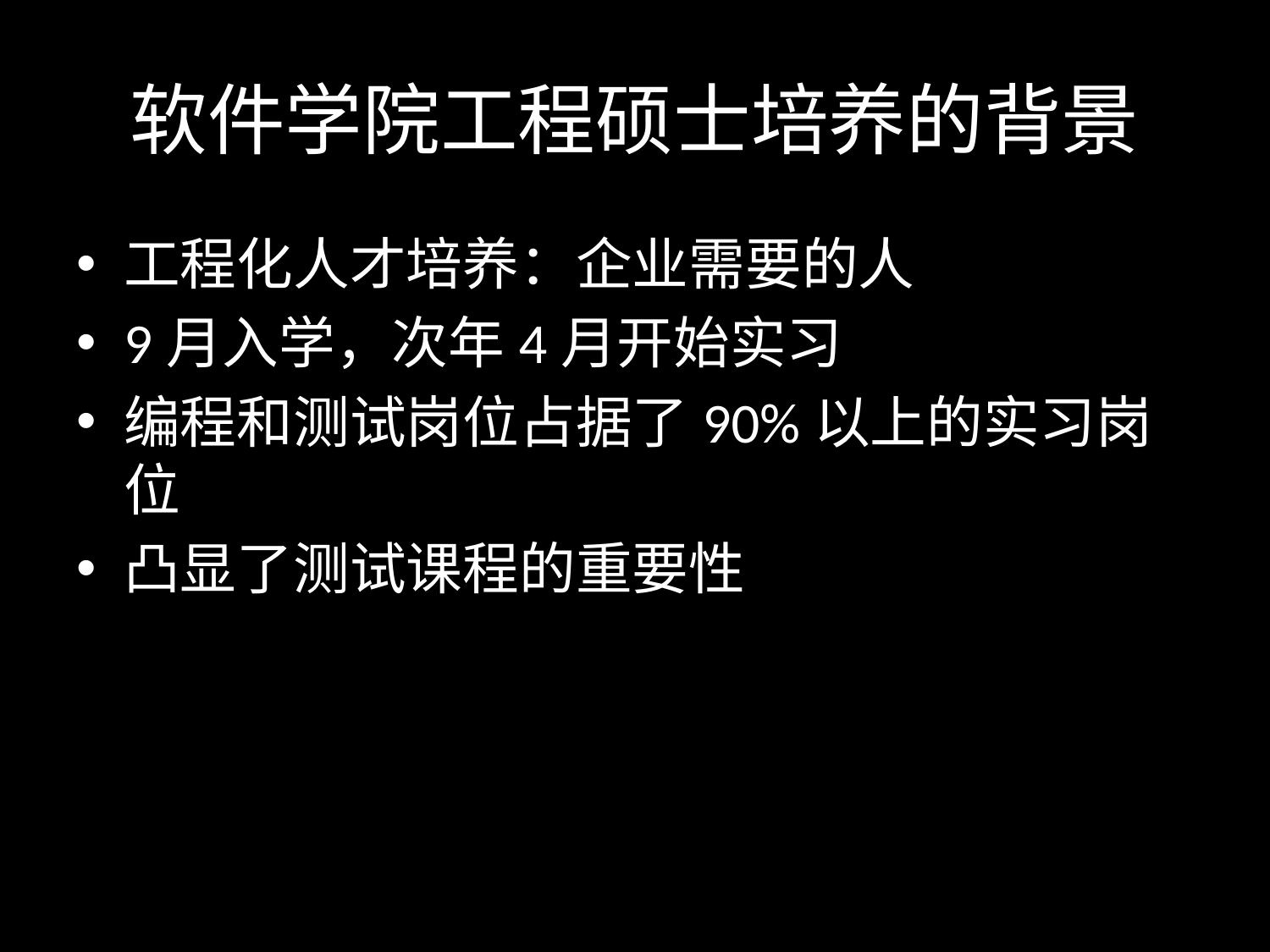

# 软件学院工程硕士培养的背景
工程化人才培养：企业需要的人
9月入学，次年4月开始实习
编程和测试岗位占据了90%以上的实习岗位
凸显了测试课程的重要性